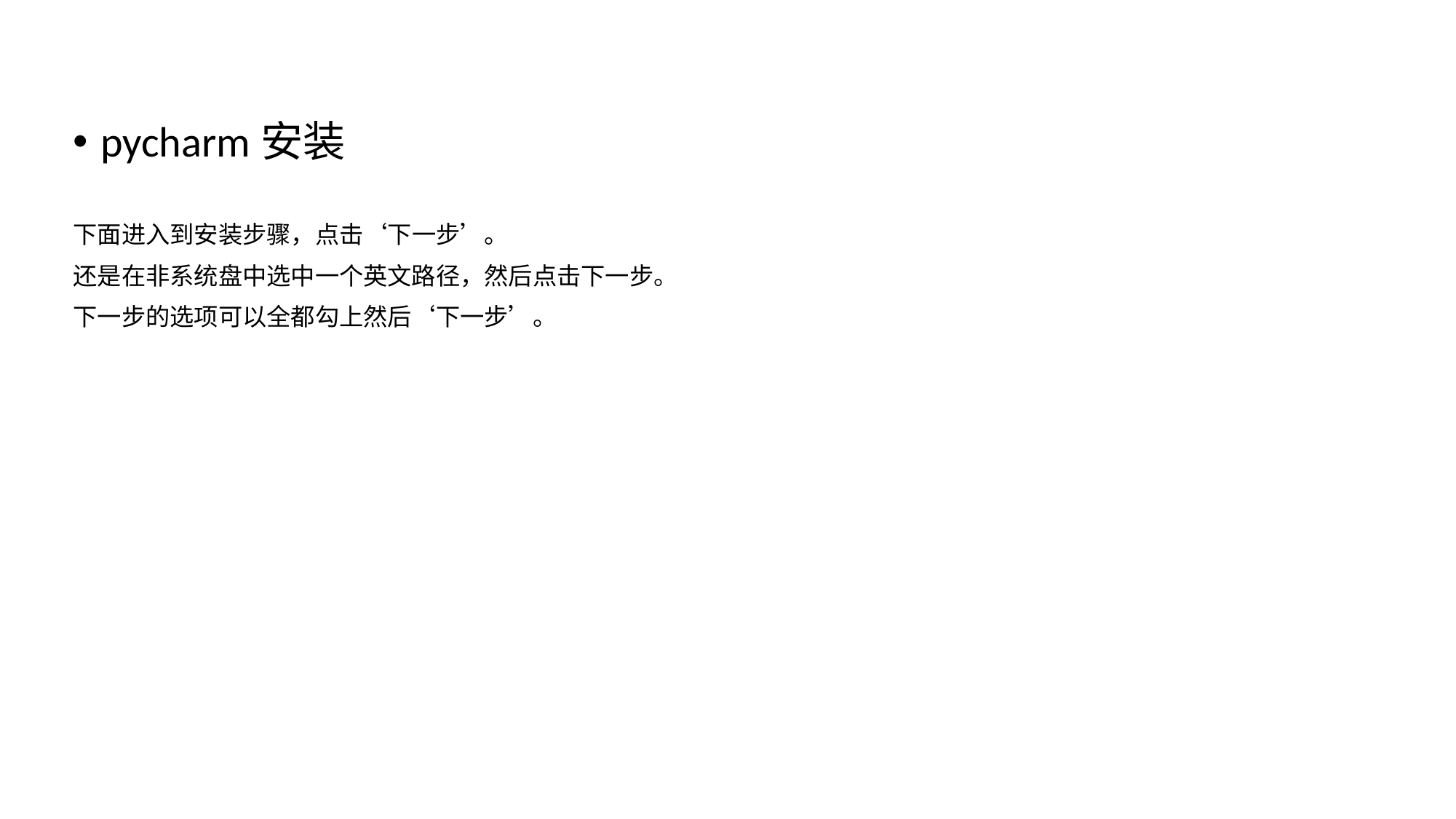

pycharm安装

下面进入到安装步骤，点击‘下一步’。
还是在非系统盘中选中一个英文路径，然后点击下一步。
下一步的选项可以全都勾上然后‘下一步’。